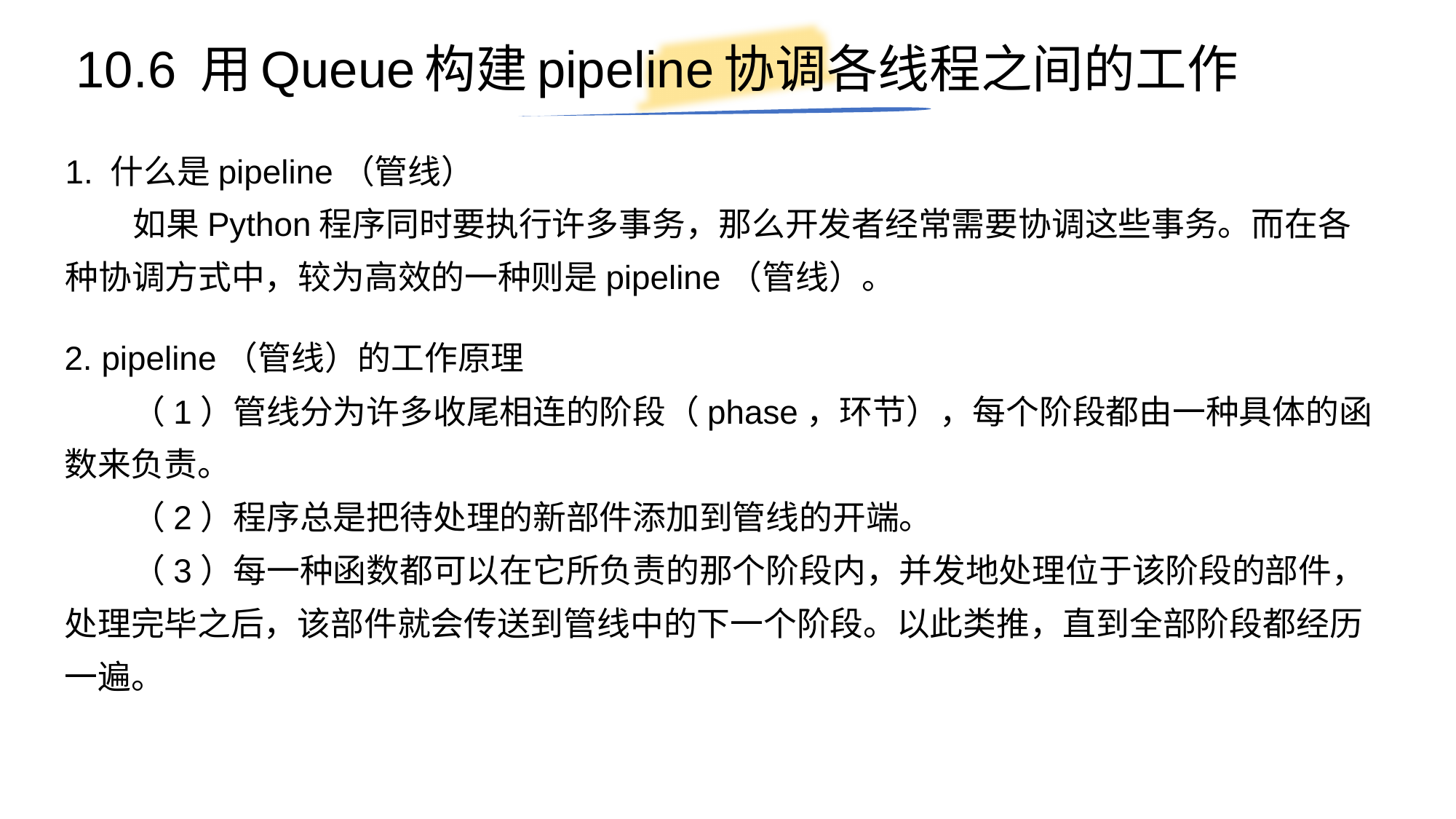

# 10.6 用Queue构建pipeline协调各线程之间的工作

1. 什么是pipeline（管线）
        如果Python程序同时要执行许多事务，那么开发者经常需要协调这些事务。而在各种协调方式中，较为高效的一种则是pipeline（管线）。
2. pipeline（管线）的工作原理
        （1）管线分为许多收尾相连的阶段（phase，环节），每个阶段都由一种具体的函数来负责。
        （2）程序总是把待处理的新部件添加到管线的开端。
        （3）每一种函数都可以在它所负责的那个阶段内，并发地处理位于该阶段的部件，处理完毕之后，该部件就会传送到管线中的下一个阶段。以此类推，直到全部阶段都经历一遍。